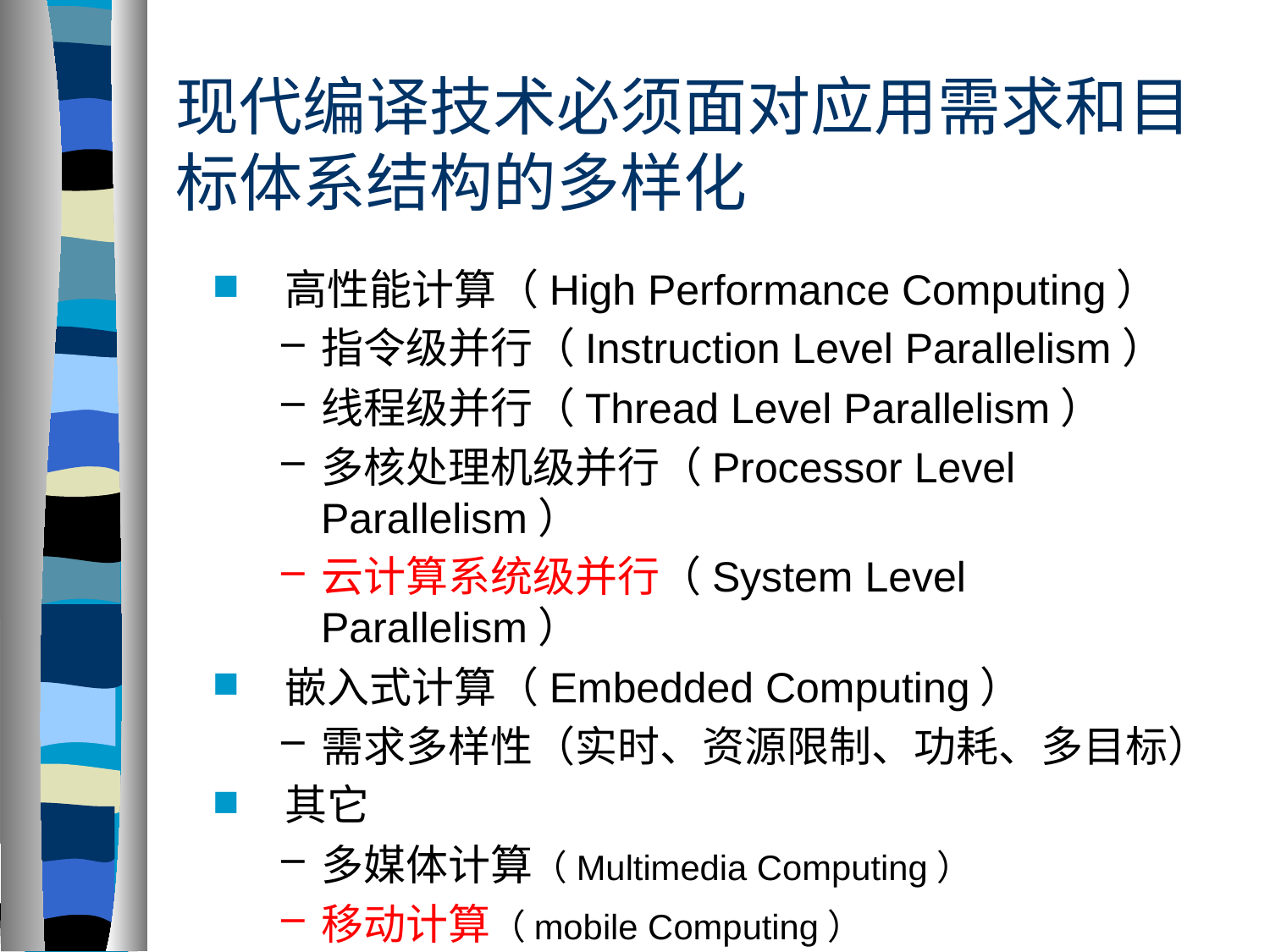

# 现代编译技术必须面对应用需求和目标体系结构的多样化
 高性能计算（High Performance Computing）
指令级并行（Instruction Level Parallelism）
线程级并行（Thread Level Parallelism）
多核处理机级并行（Processor Level Parallelism）
云计算系统级并行（System Level Parallelism）
 嵌入式计算（Embedded Computing）
需求多样性（实时、资源限制、功耗、多目标）
 其它
多媒体计算（Multimedia Computing）
移动计算（mobile Computing）
 ……